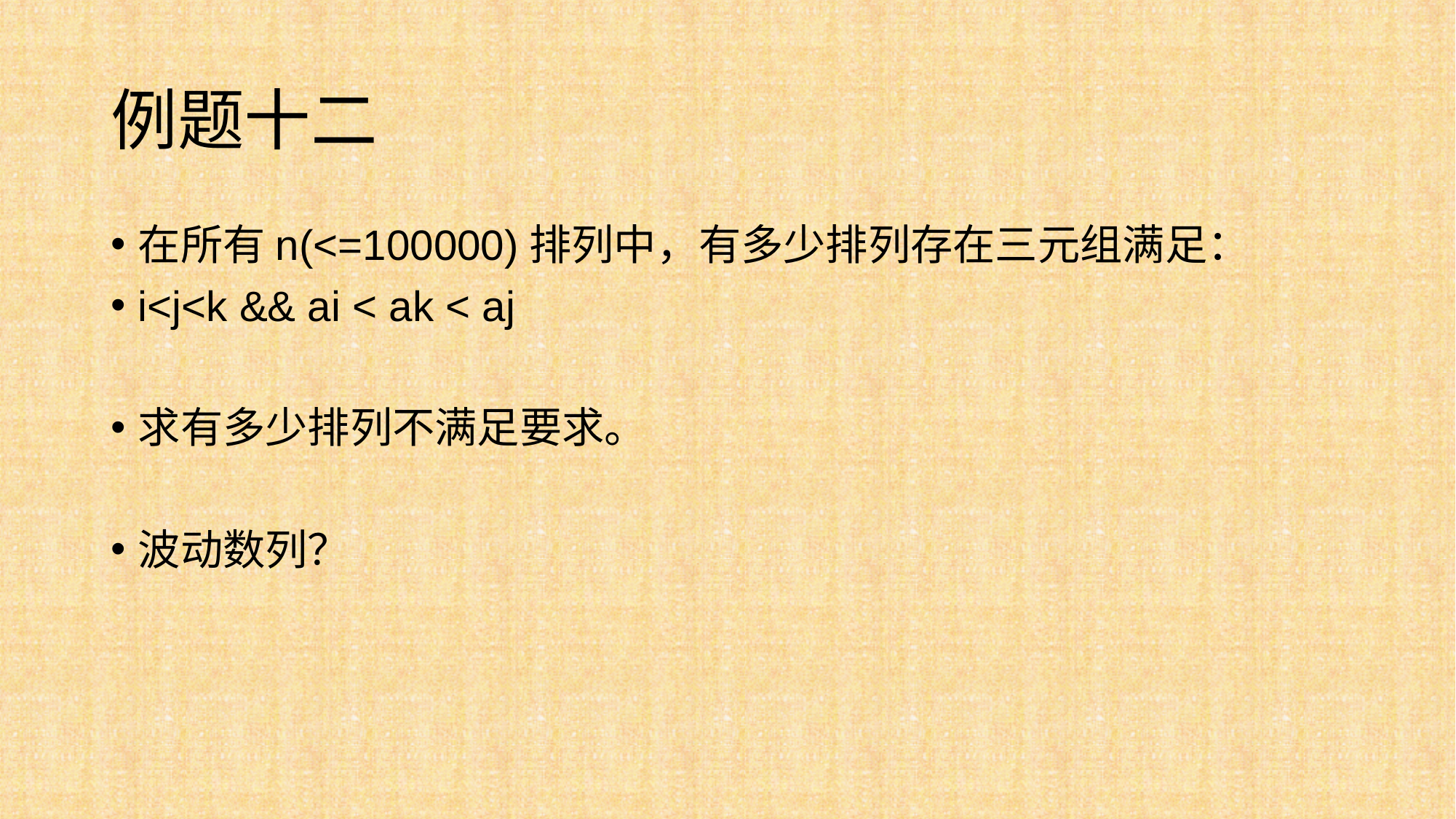

# 例题十二
在所有n(<=100000)排列中，有多少排列存在三元组满足：
i<j<k && ai < ak < aj

求有多少排列不满足要求。

波动数列？